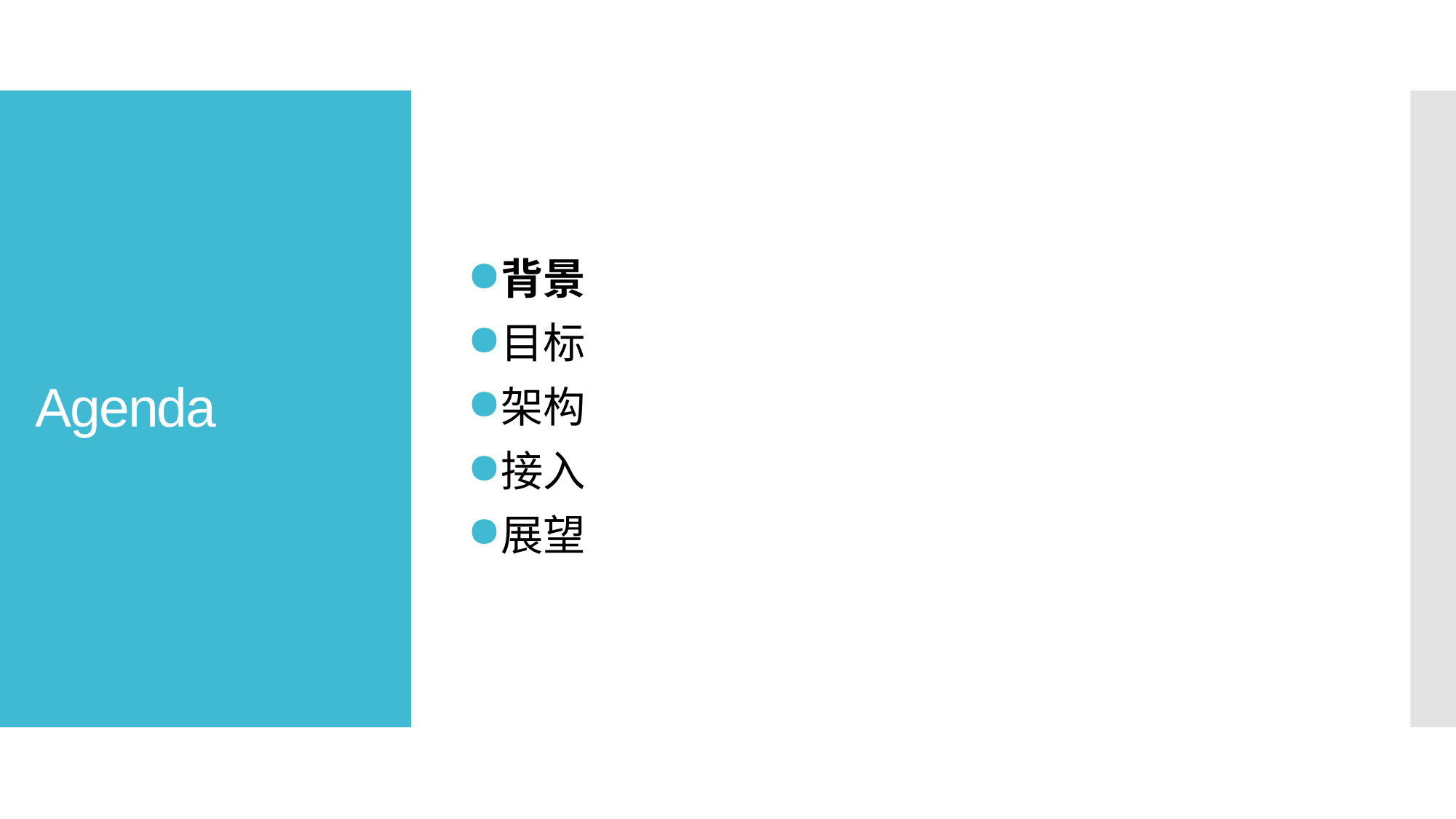

背景
目标
架构
接入
展望
# Agenda